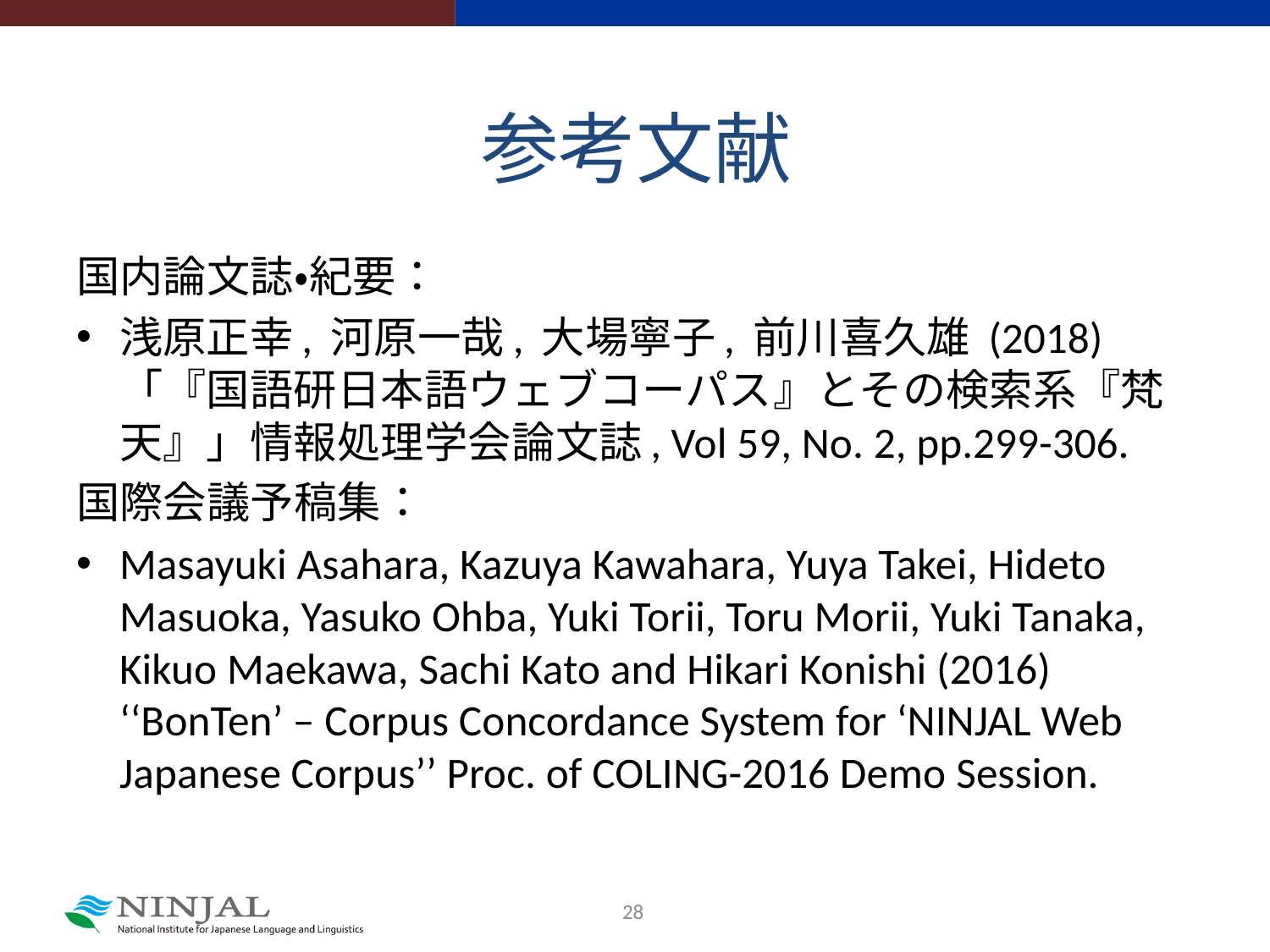

# 参考文献
国内論文誌・紀要：
浅原正幸, 河原一哉, 大場寧子, 前川喜久雄 (2018) 「『国語研日本語ウェブコーパス』とその検索系『梵天』」情報処理学会論文誌, Vol 59, No. 2, pp.299-306.
国際会議予稿集：
Masayuki Asahara, Kazuya Kawahara, Yuya Takei, Hideto Masuoka, Yasuko Ohba, Yuki Torii, Toru Morii, Yuki Tanaka, Kikuo Maekawa, Sachi Kato and Hikari Konishi (2016) ‘‘BonTen’ – Corpus Concordance System for ‘NINJAL Web Japanese Corpus’’ Proc. of COLING-2016 Demo Session.

28